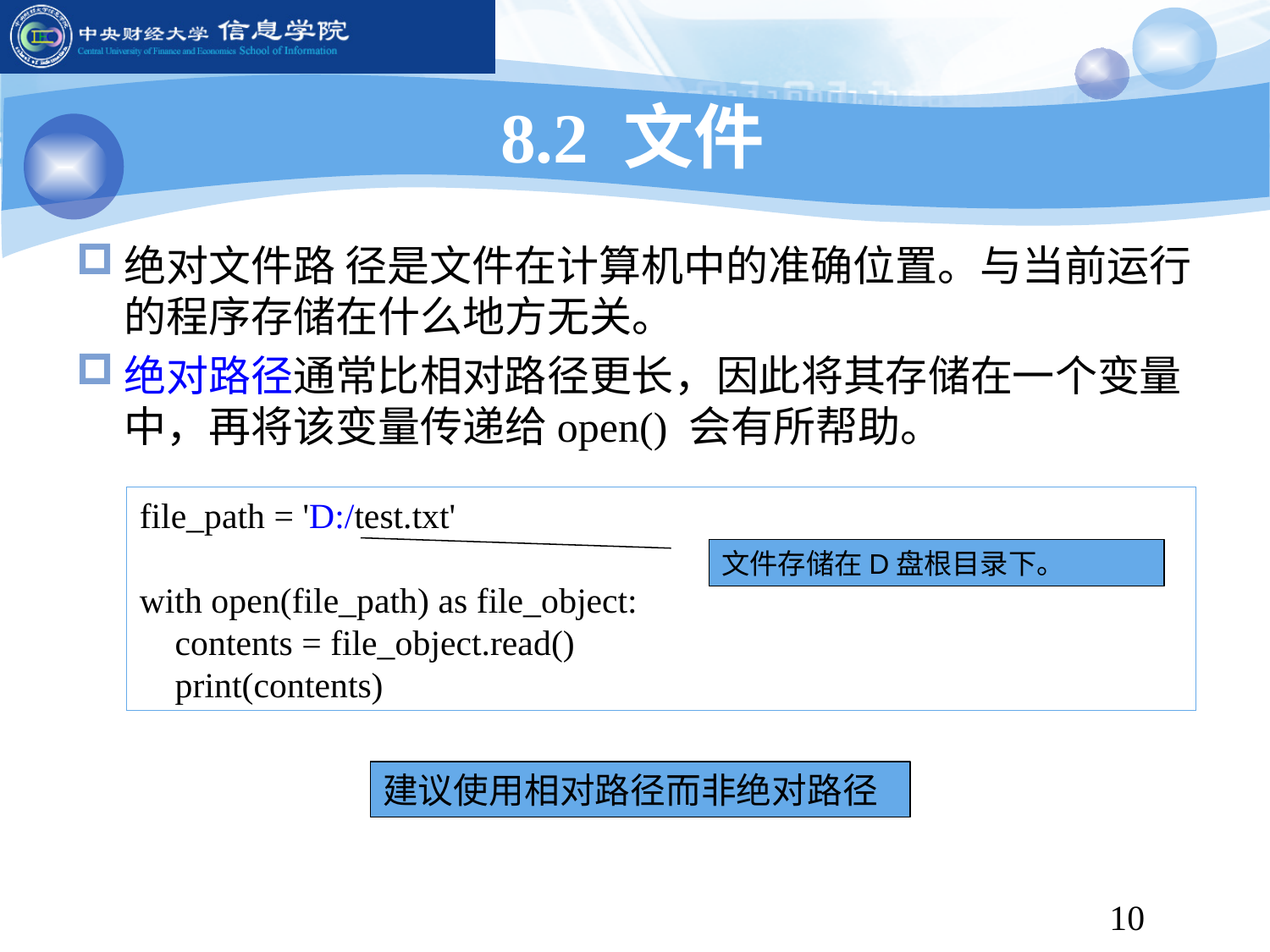

8.2 文件
绝对文件路 径是文件在计算机中的准确位置。与当前运行的程序存储在什么地方无关。
绝对路径通常比相对路径更长，因此将其存储在一个变量中，再将该变量传递给open() 会有所帮助。
file_path = 'D:/test.txt'

with open(file_path) as file_object:
    contents = file_object.read()
    print(contents)
文件存储在D盘根目录下。
建议使用相对路径而非绝对路径